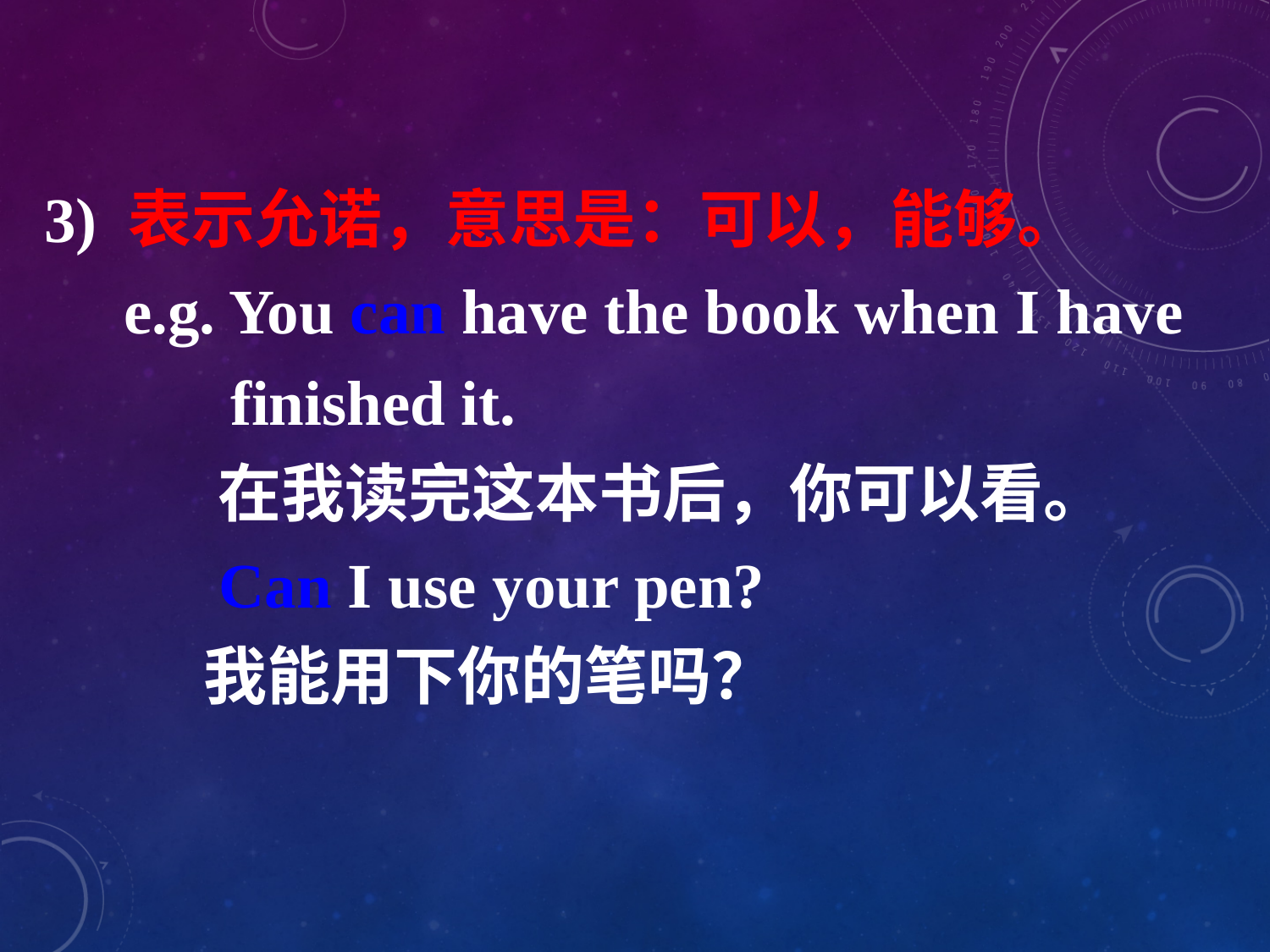

3) 表示允诺，意思是：可以，能够。
     e.g. You can have the book when I have finished it.
           在我读完这本书后，你可以看。
           Can I use your pen?
          我能用下你的笔吗？